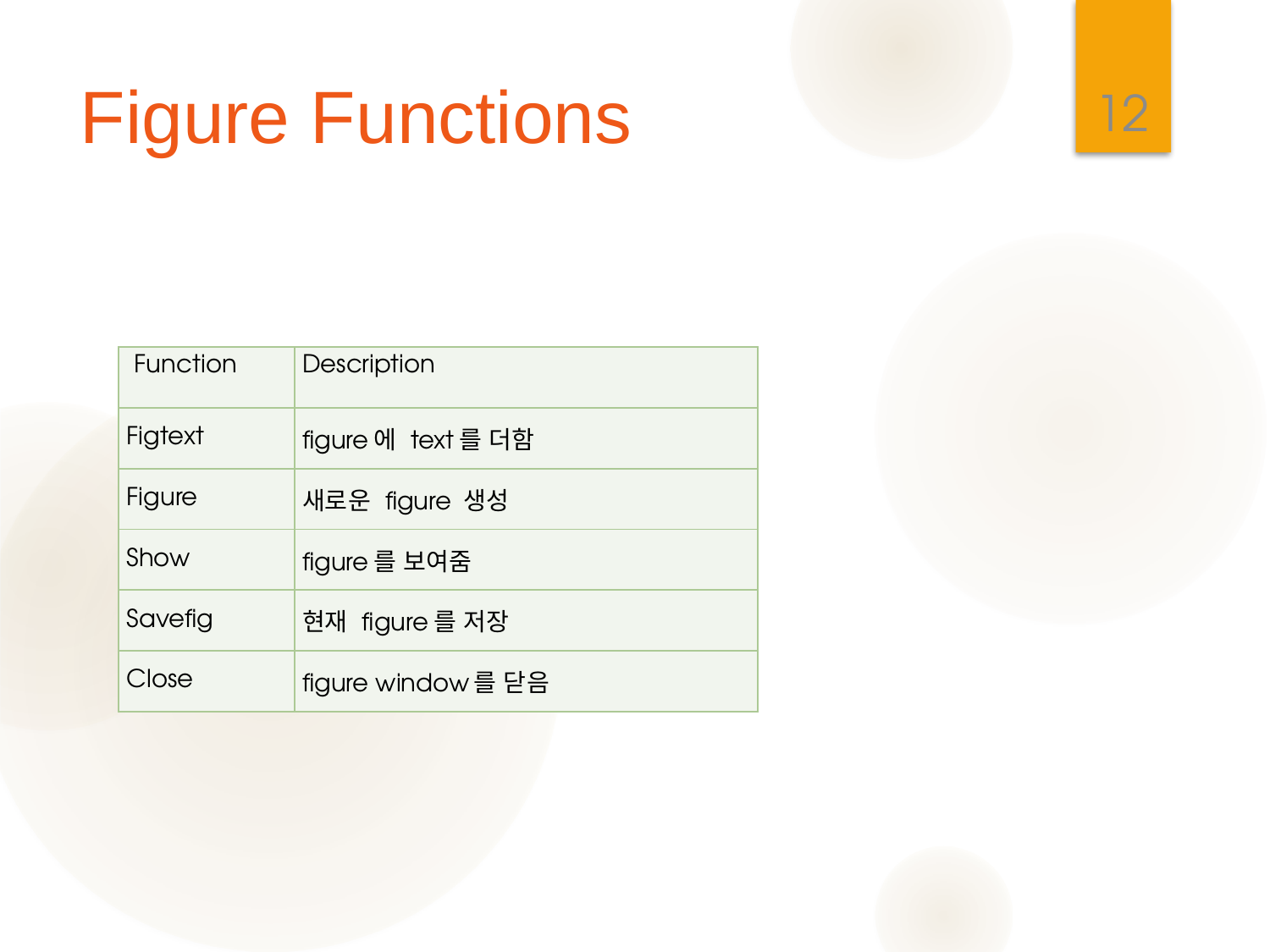

12
# Figure Functions
| Function | Description |
| --- | --- |
| Figtext | figure에 text를 더함 |
| Figure | 새로운 figure 생성 |
| Show | figure를 보여줌 |
| Savefig | 현재 figure를 저장 |
| Close | figure window를 닫음 |